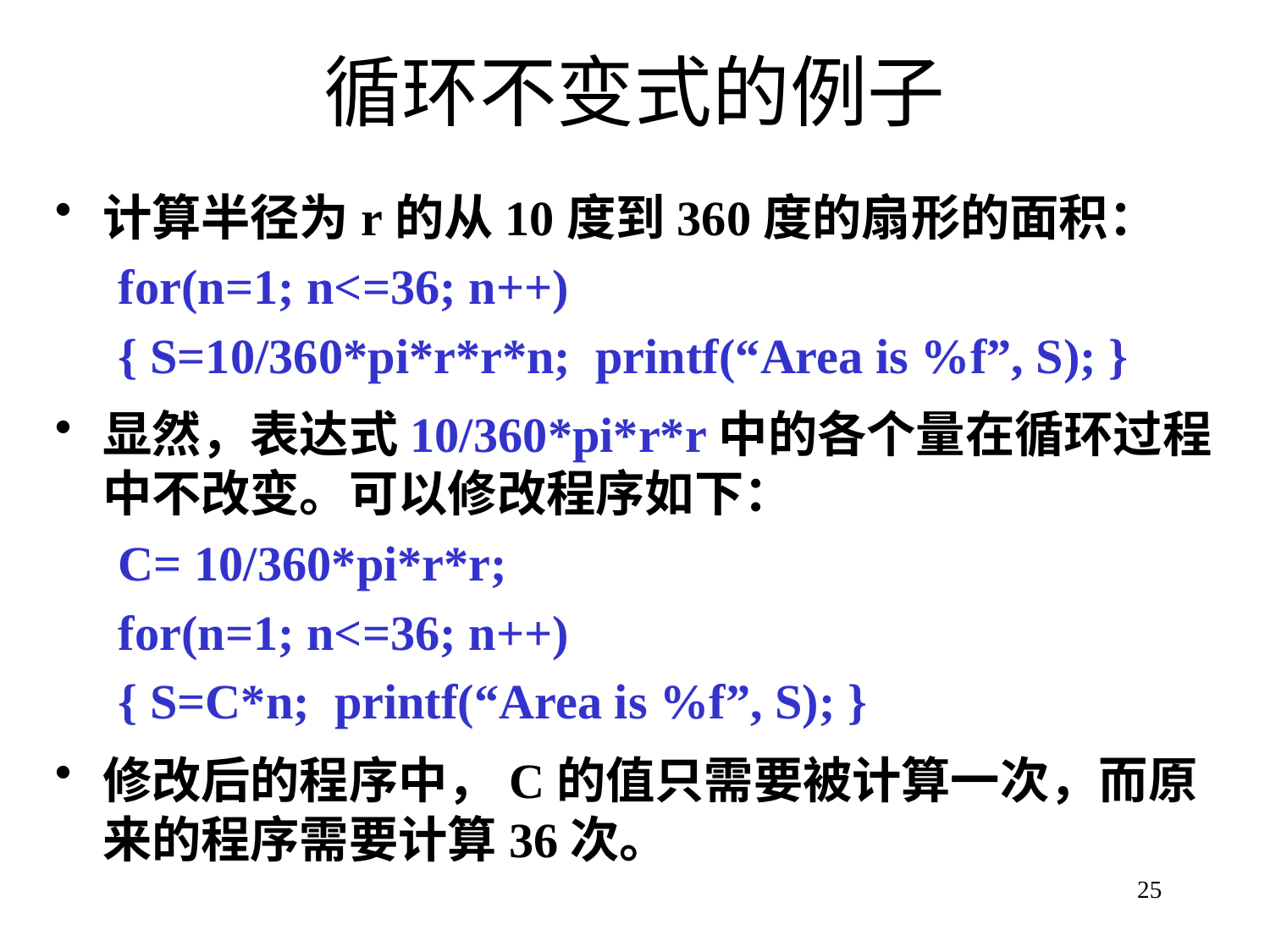

# 循环不变式的例子
计算半径为r的从10度到360度的扇形的面积：
for(n=1; n<=36; n++)
{ S=10/360*pi*r*r*n;  printf(“Area is %f”, S); }
显然，表达式10/360*pi*r*r中的各个量在循环过程中不改变。可以修改程序如下：
C= 10/360*pi*r*r;
for(n=1; n<=36; n++)
{ S=C*n;  printf(“Area is %f”, S); }
修改后的程序中，C的值只需要被计算一次，而原来的程序需要计算36次。
25